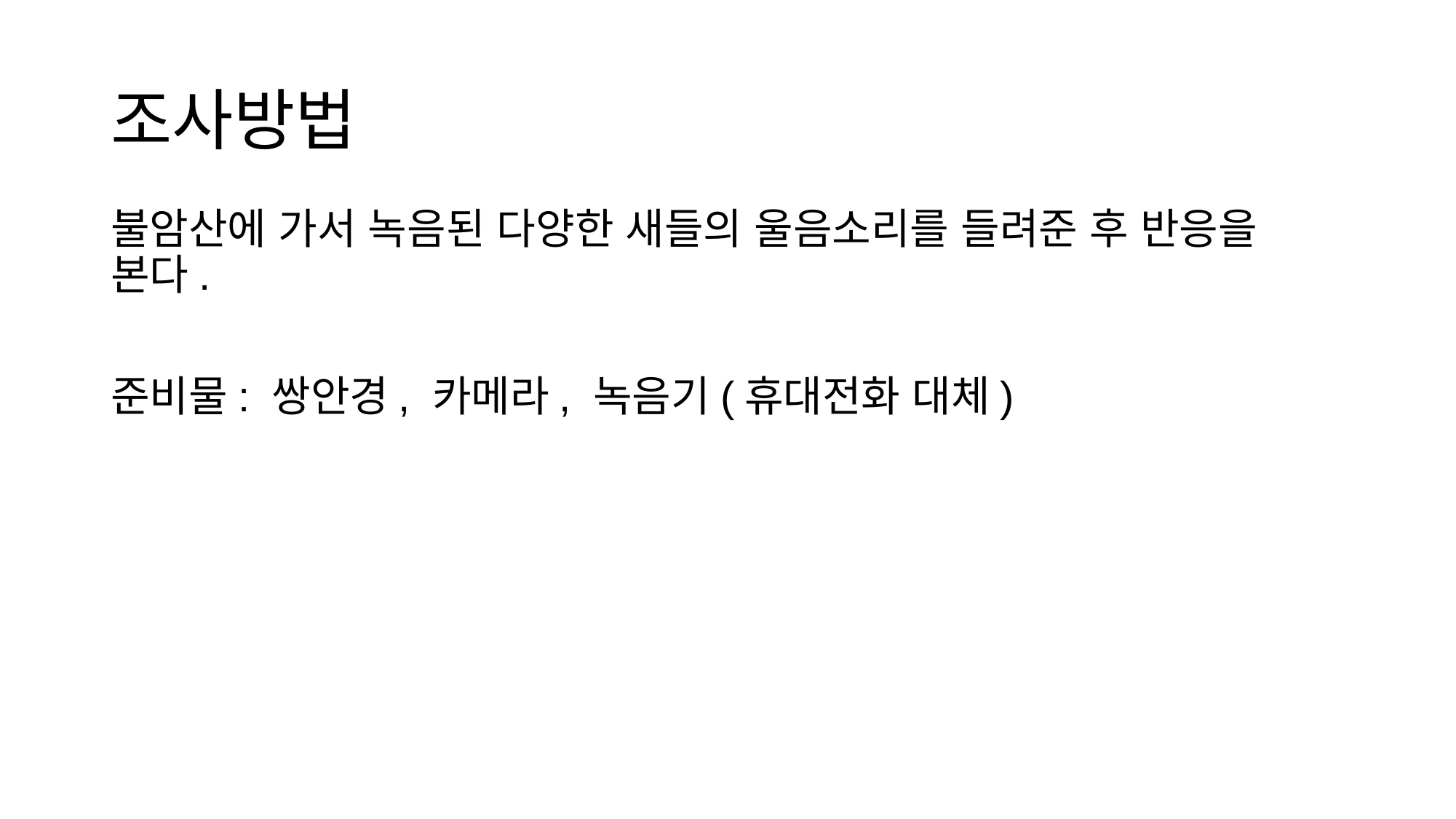

# 조사방법
불암산에 가서 녹음된 다양한 새들의 울음소리를 들려준 후 반응을 본다.

준비물: 쌍안경, 카메라, 녹음기(휴대전화 대체)